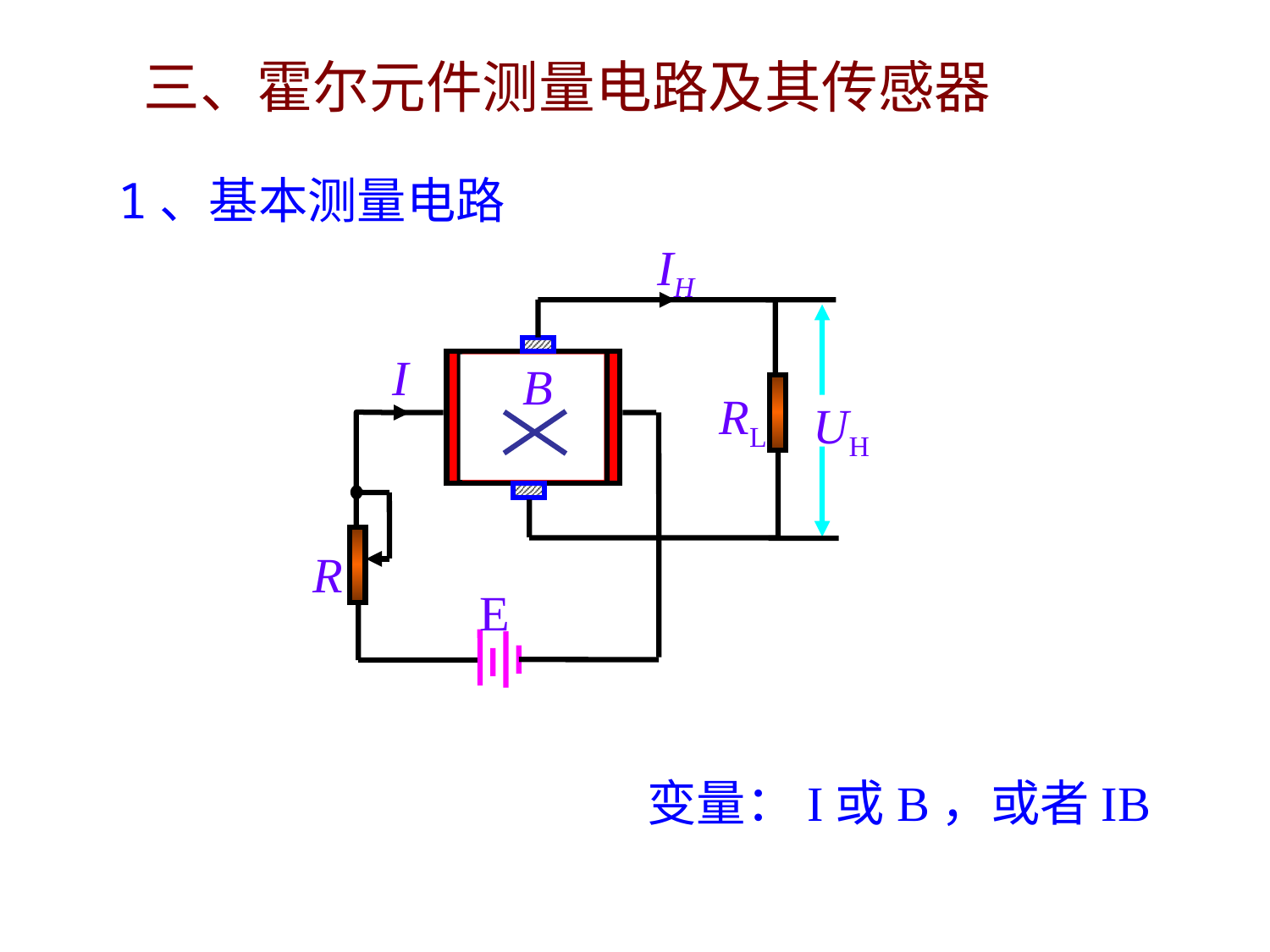

三、霍尔元件测量电路及其传感器
1、基本测量电路
IH

I

B

RL
UH

R

E

变量：I或B，或者IB